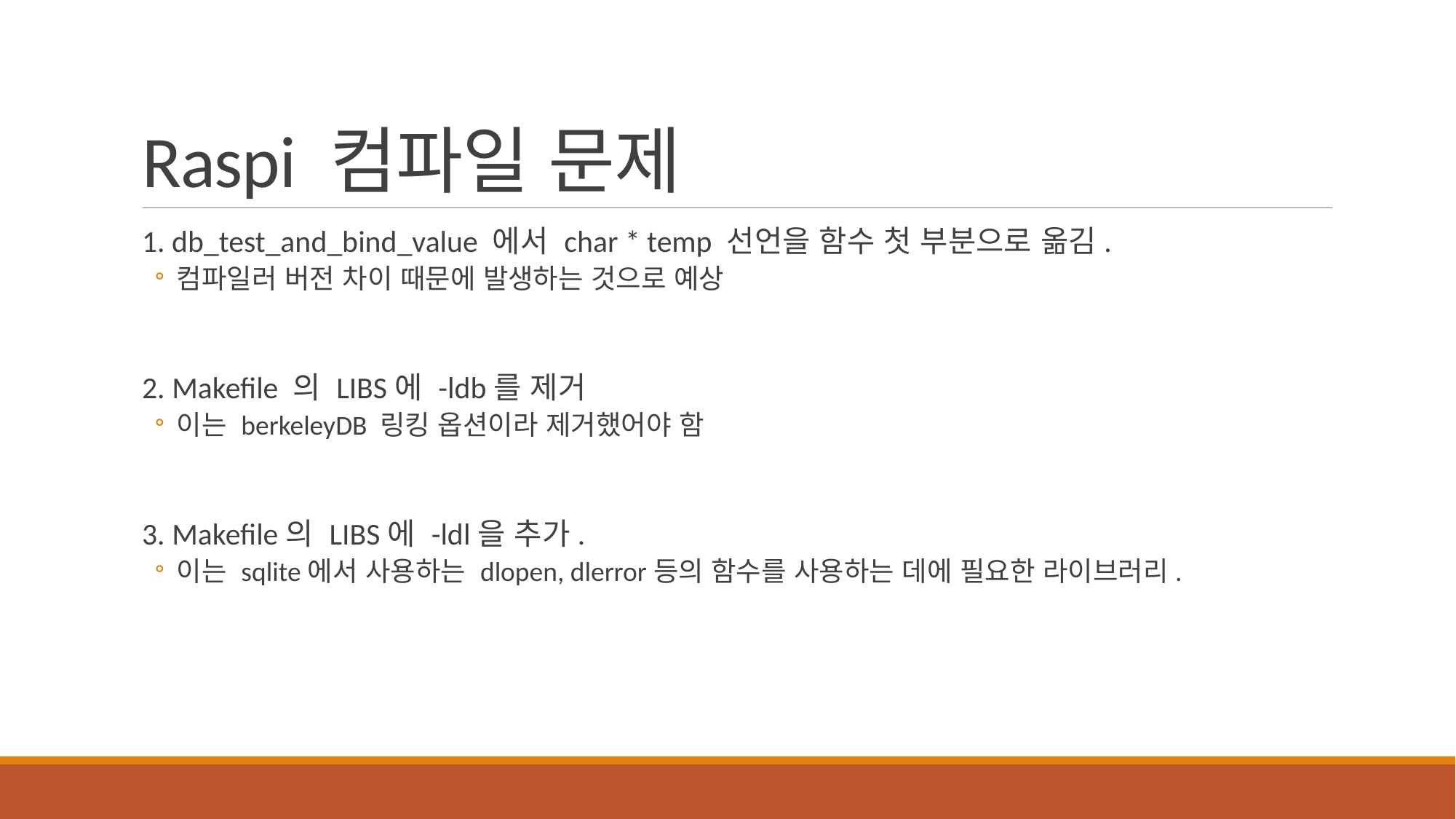

# Raspi 컴파일 문제
1. db_test_and_bind_value 에서 char * temp 선언을 함수 첫 부분으로 옮김.
컴파일러 버전 차이 때문에 발생하는 것으로 예상

2. Makefile 의 LIBS에 -ldb를 제거
이는 berkeleyDB 링킹 옵션이라 제거했어야 함

3. Makefile의 LIBS에 -ldl을 추가.
이는 sqlite에서 사용하는 dlopen, dlerror등의 함수를 사용하는 데에 필요한 라이브러리.